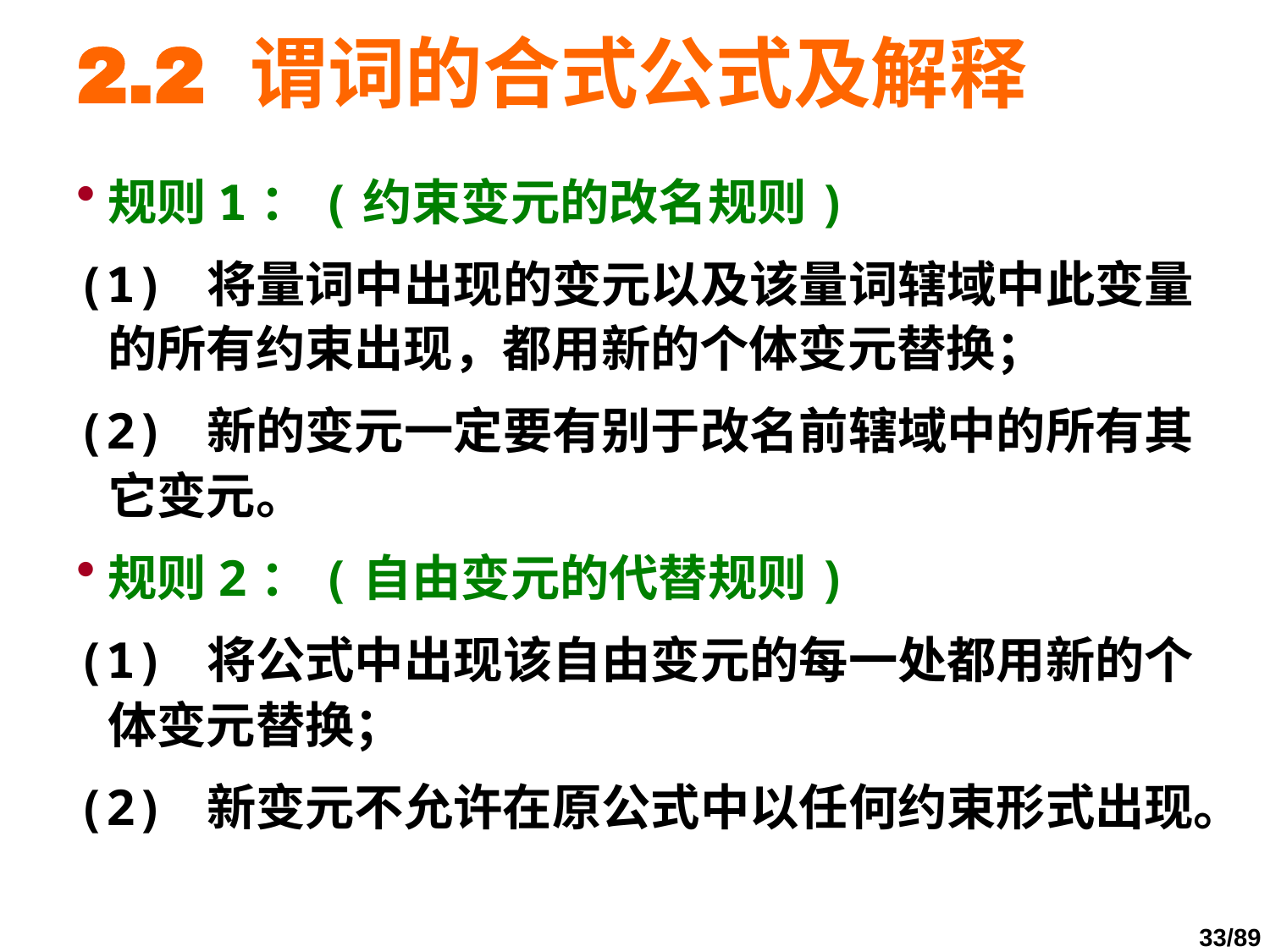

# 2.2 谓词的合式公式及解释
规则1：(约束变元的改名规则)
(1) 将量词中出现的变元以及该量词辖域中此变量的所有约束出现，都用新的个体变元替换；
(2) 新的变元一定要有别于改名前辖域中的所有其它变元。
规则2：(自由变元的代替规则)
(1) 将公式中出现该自由变元的每一处都用新的个体变元替换；
(2) 新变元不允许在原公式中以任何约束形式出现。